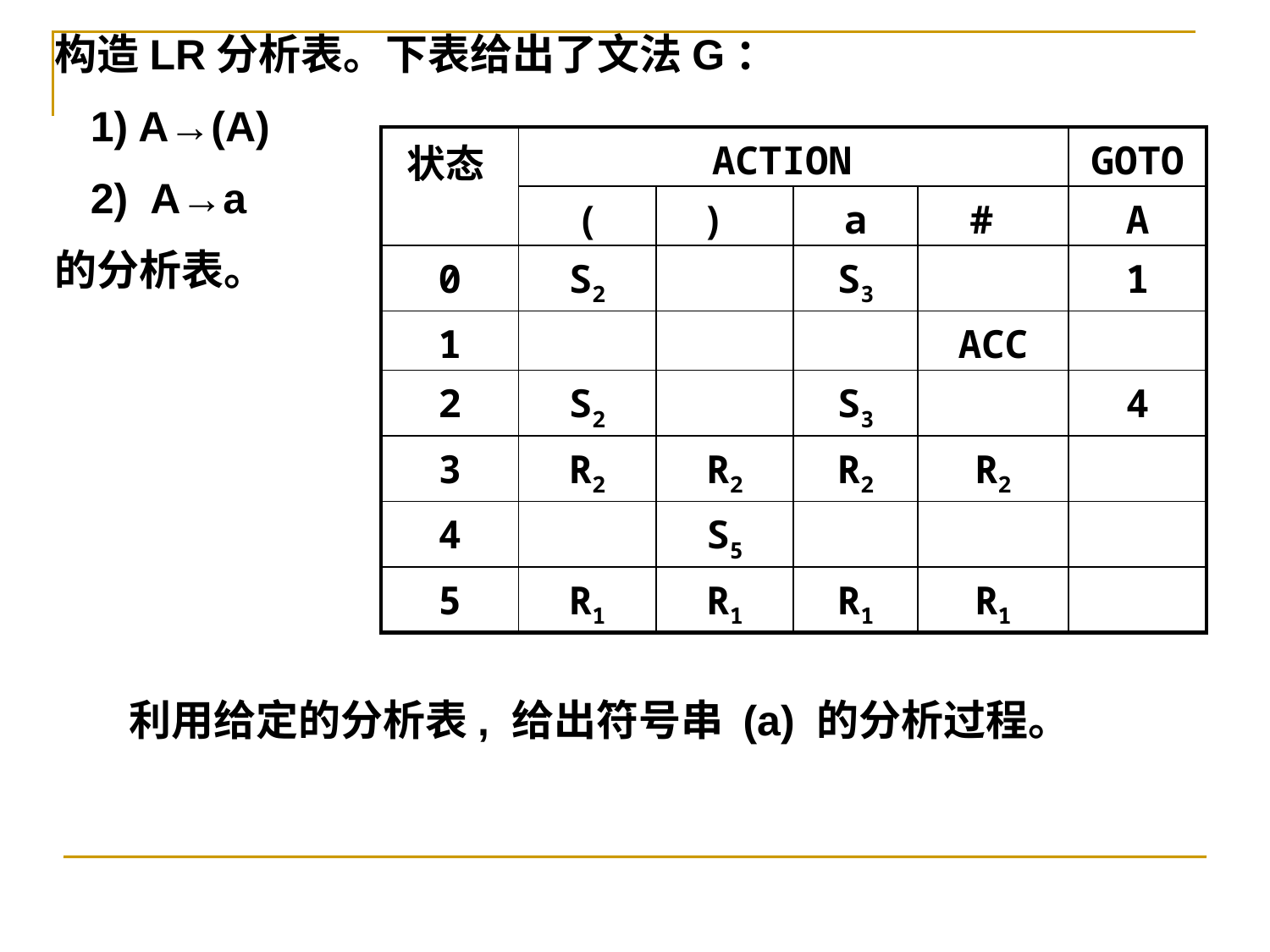

构造LR分析表。下表给出了文法G：
   1) A→(A)
   2)  A→a
的分析表。
| 状态 | ACTION |  |  |  | GOTO |
| --- | --- | --- | --- | --- | --- |
|  | ( | ) | a | # | A |
| 0 | S2 |  | S3 |  | 1 |
| 1 |  |  |  | ACC |  |
| 2 | S2 |  | S3 |  | 4 |
| 3 | R2 | R2 | R2 | R2 |  |
| 4 |  | S5 |  |  |  |
| 5 | R1 | R1 | R1 | R1 |  |
利用给定的分析表, 给出符号串 (a) 的分析过程。
36